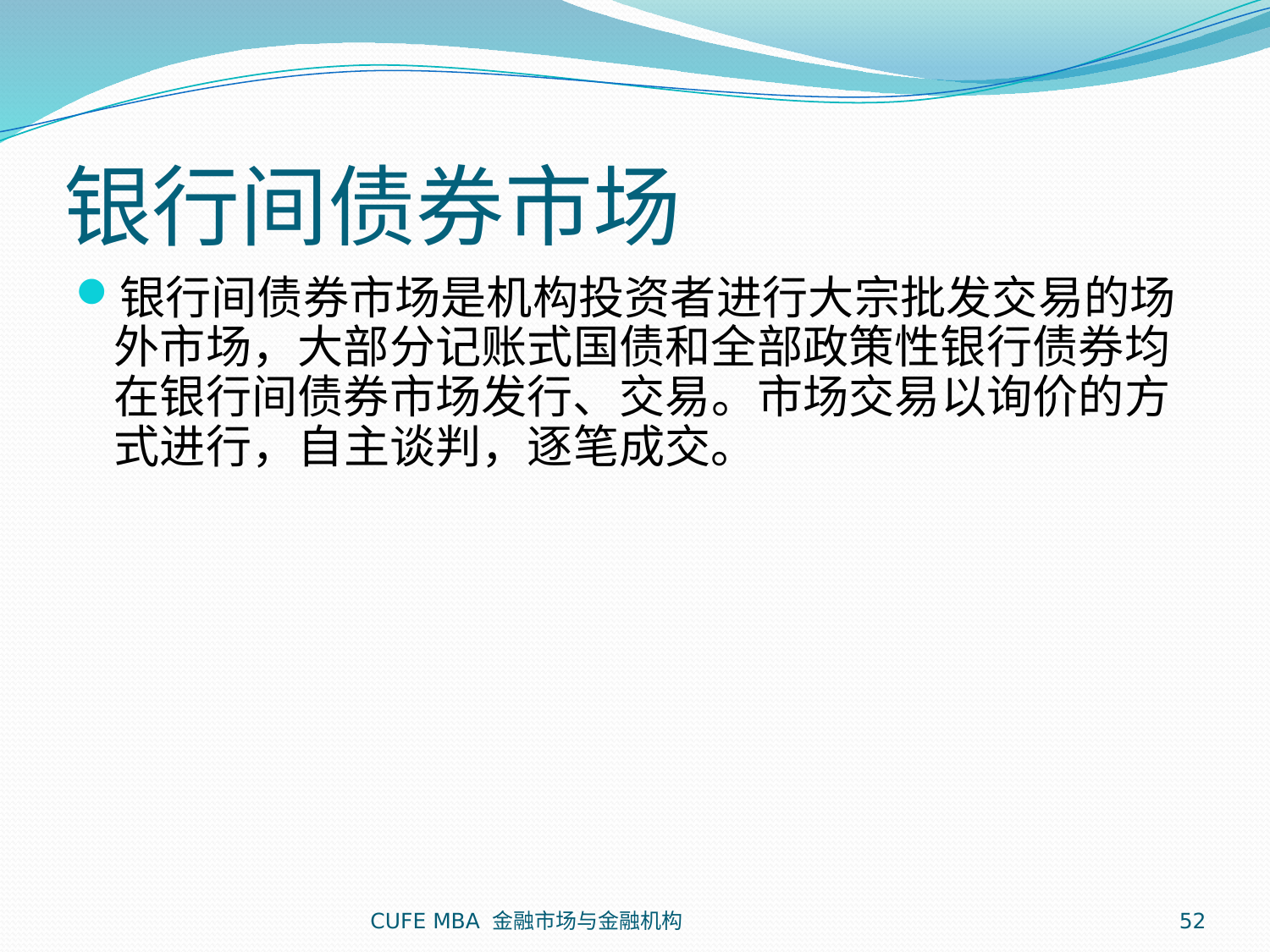

# 银行间债券市场
银行间债券市场是机构投资者进行大宗批发交易的场外市场，大部分记账式国债和全部政策性银行债券均在银行间债券市场发行、交易。市场交易以询价的方式进行，自主谈判，逐笔成交。
CUFE MBA 金融市场与金融机构
52